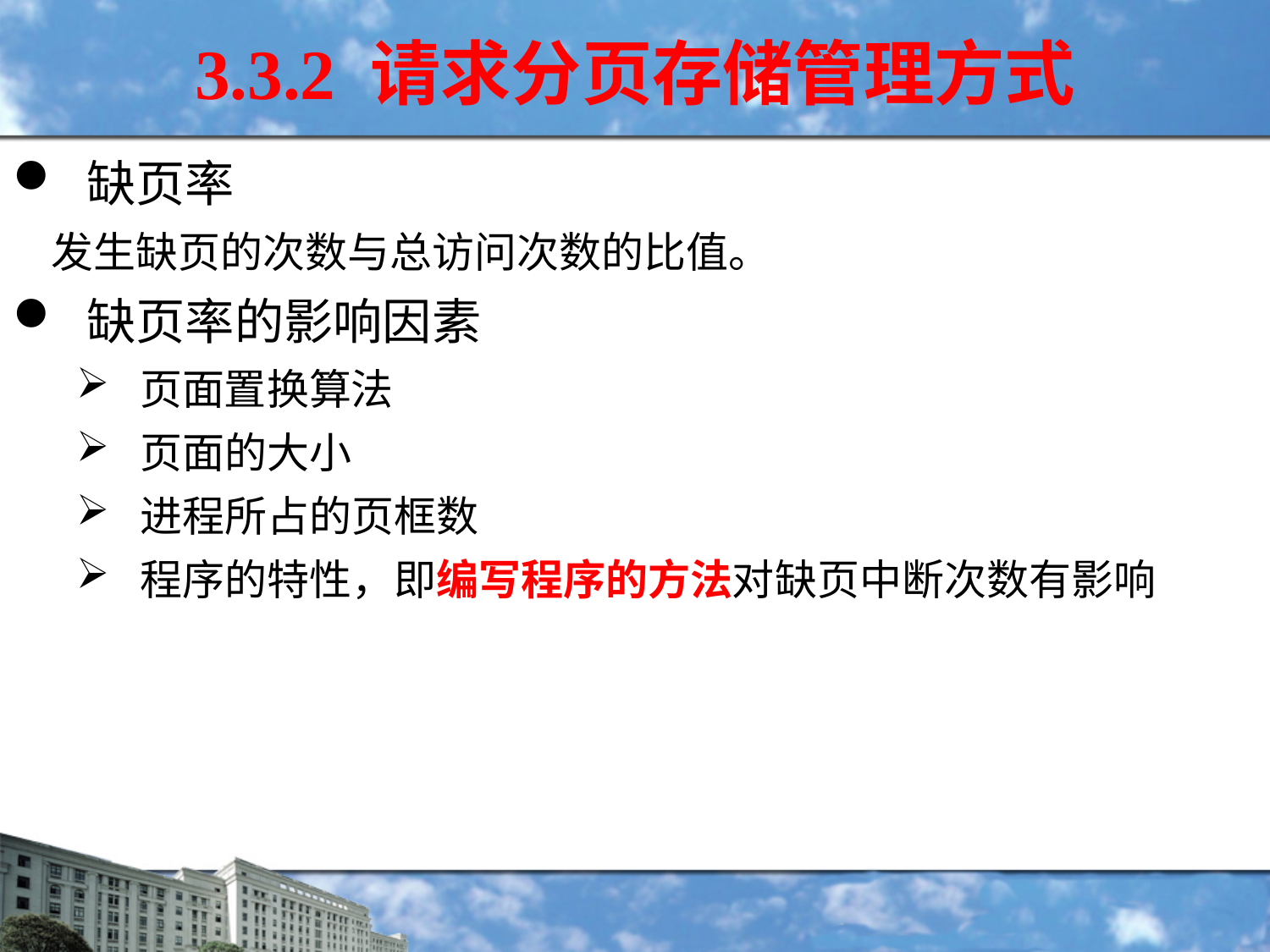

3.3.2 请求分页存储管理方式
缺页率
   发生缺页的次数与总访问次数的比值。
缺页率的影响因素
页面置换算法
页面的大小
进程所占的页框数
程序的特性，即编写程序的方法对缺页中断次数有影响